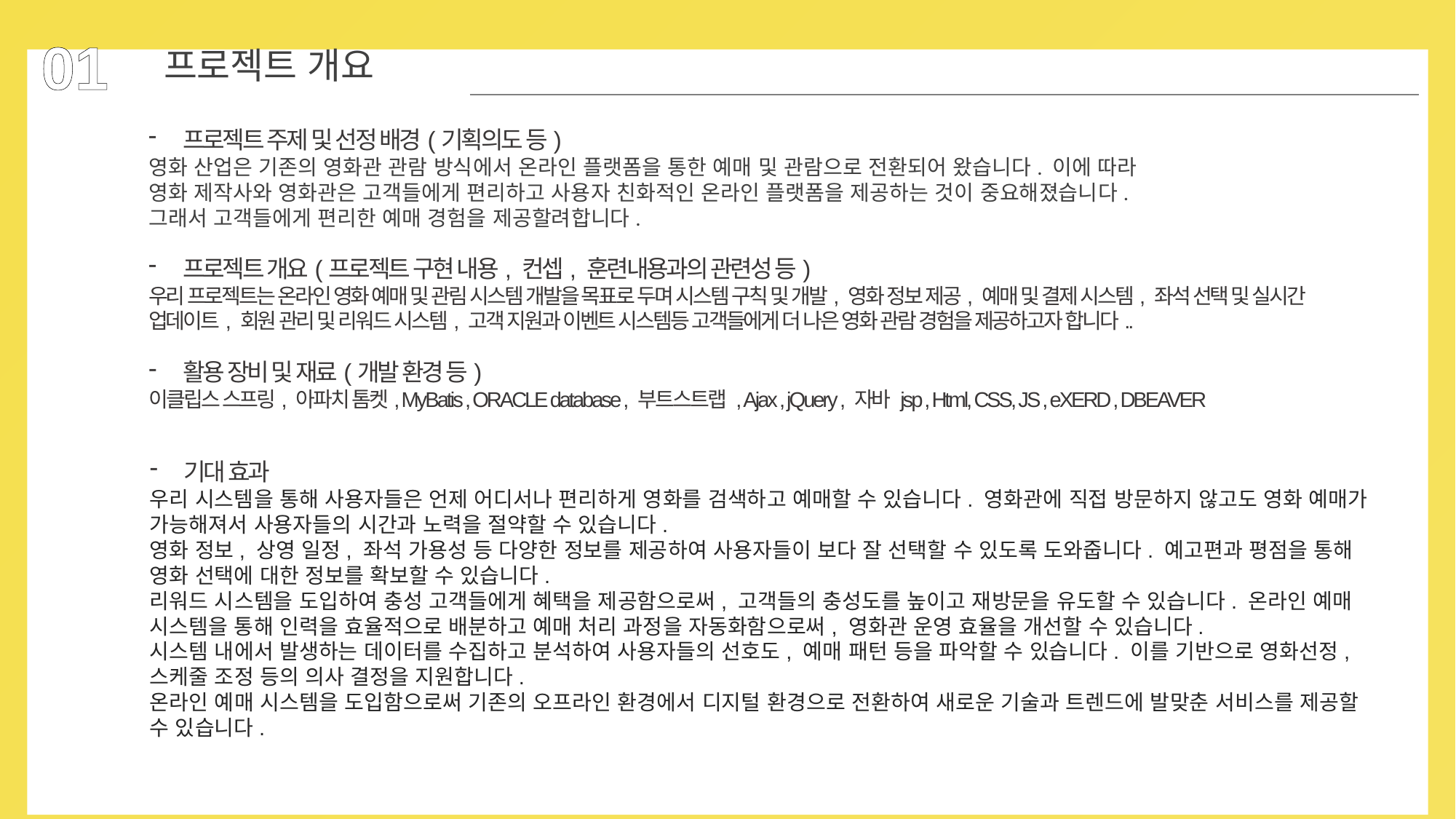

01
프로젝트 개요

프로젝트 주제 및 선정 배경(기획의도 등)
영화 산업은 기존의 영화관 관람 방식에서 온라인 플랫폼을 통한 예매 및 관람으로 전환되어 왔습니다. 이에 따라 영화 제작사와 영화관은 고객들에게 편리하고 사용자 친화적인 온라인 플랫폼을 제공하는 것이 중요해졌습니다. 그래서 고객들에게 편리한 예매 경험을 제공할려합니다.
프로젝트 개요(프로젝트 구현 내용, 컨셉, 훈련내용과의 관련성 등)
우리 프로젝트는 온라인 영화 예매 및 관림 시스템 개발을 목표로 두며 시스템 구칙 및 개발, 영화 정보 제공, 예매 및 결제 시스템, 좌석 선택 및 실시간 업데이트, 회원 관리 및 리워드 시스템, 고객 지원과 이벤트 시스템등 고객들에게 더 나은 영화 관람 경험을 제공하고자 합니다..
활용 장비 및 재료(개발 환경 등)
이클립스 스프링, 아파치 톰켓, MyBatis , ORACLE database , 부트스트랩 , Ajax , jQuery , 자바 jsp , Html, CSS, JS , eXERD , DBEAVER
기대 효과
우리 시스템을 통해 사용자들은 언제 어디서나 편리하게 영화를 검색하고 예매할 수 있습니다. 영화관에 직접 방문하지 않고도 영화 예매가 가능해져서 사용자들의 시간과 노력을 절약할 수 있습니다.
영화 정보, 상영 일정, 좌석 가용성 등 다양한 정보를 제공하여 사용자들이 보다 잘 선택할 수 있도록 도와줍니다. 예고편과 평점을 통해 영화 선택에 대한 정보를 확보할 수 있습니다.
리워드 시스템을 도입하여 충성 고객들에게 혜택을 제공함으로써, 고객들의 충성도를 높이고 재방문을 유도할 수 있습니다. 온라인 예매 시스템을 통해 인력을 효율적으로 배분하고 예매 처리 과정을 자동화함으로써, 영화관 운영 효율을 개선할 수 있습니다.
시스템 내에서 발생하는 데이터를 수집하고 분석하여 사용자들의 선호도, 예매 패턴 등을 파악할 수 있습니다. 이를 기반으로 영화선정, 스케줄 조정 등의 의사 결정을 지원합니다.
온라인 예매 시스템을 도입함으로써 기존의 오프라인 환경에서 디지털 환경으로 전환하여 새로운 기술과 트렌드에 발맞춘 서비스를 제공할 수 있습니다.